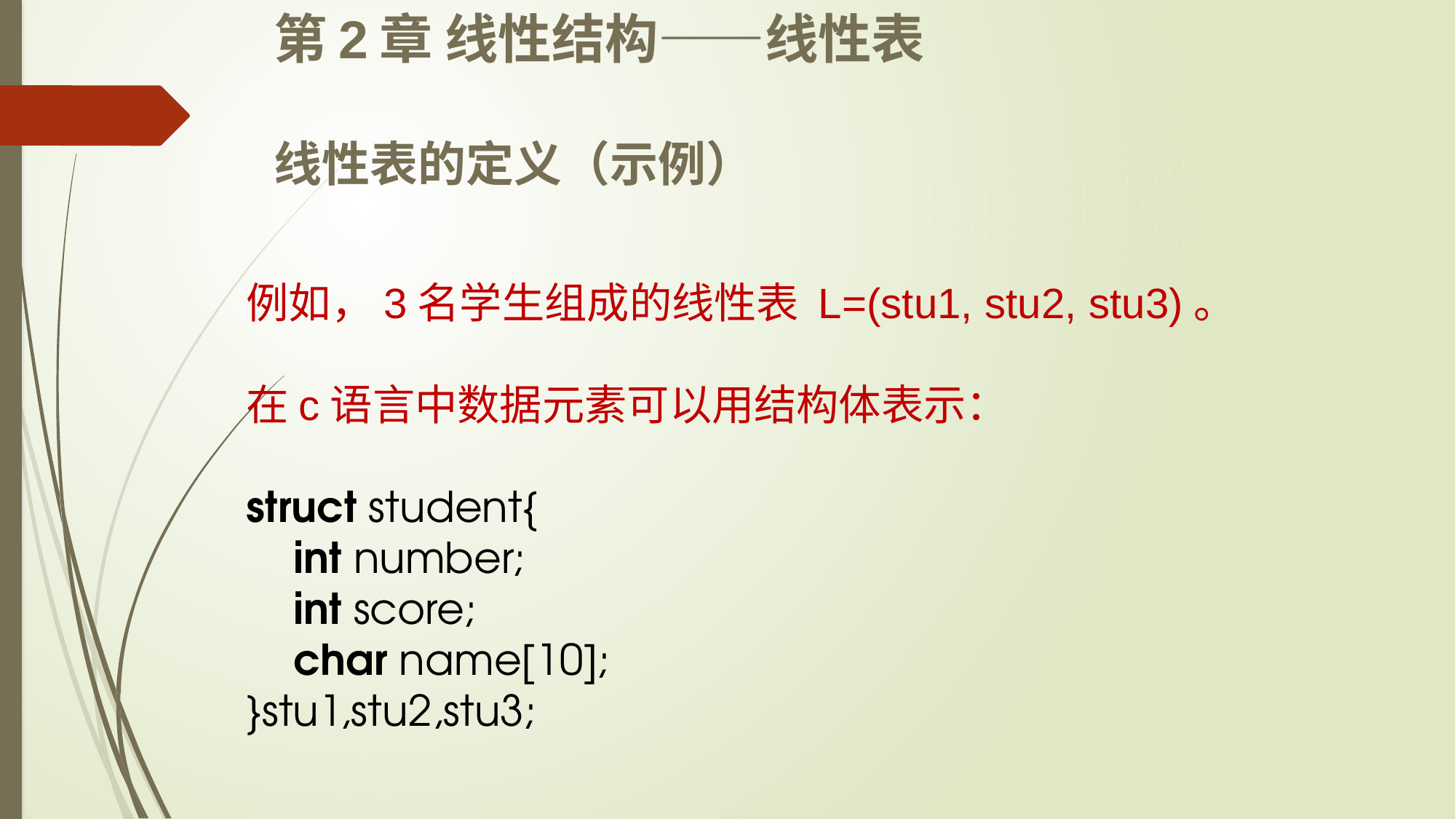

# 第2章 线性结构——线性表 线性表的定义（示例）
例如，3名学生组成的线性表 L=(stu1, stu2, stu3)。

在c语言中数据元素可以用结构体表示：

struct student{
    int number;
    int score;
    char name[10];
}stu1,stu2,stu3;